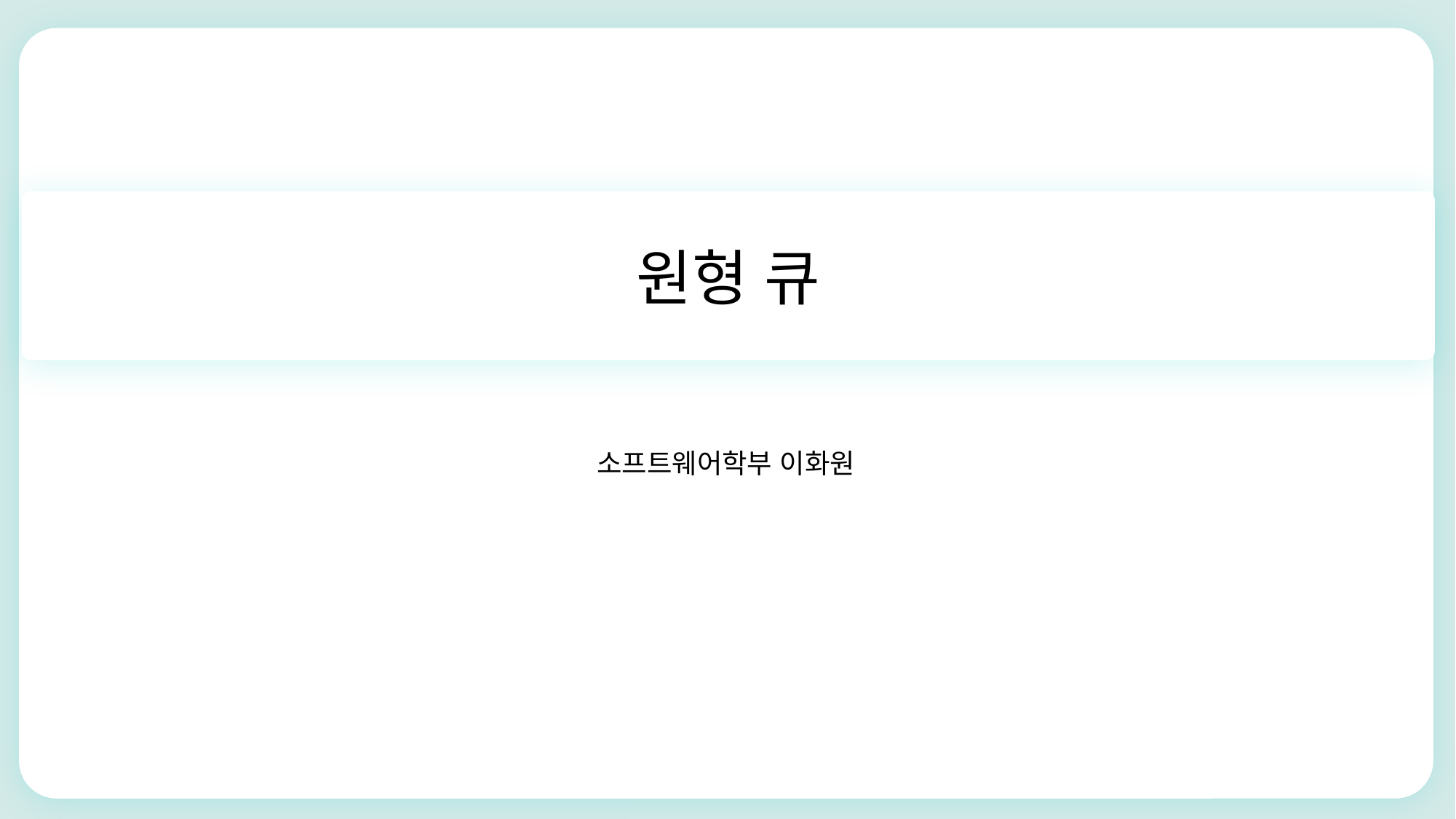

소프트웨어학부 이화원
원형 큐
# 알고리즘 기초
소프트웨어학부 이화원